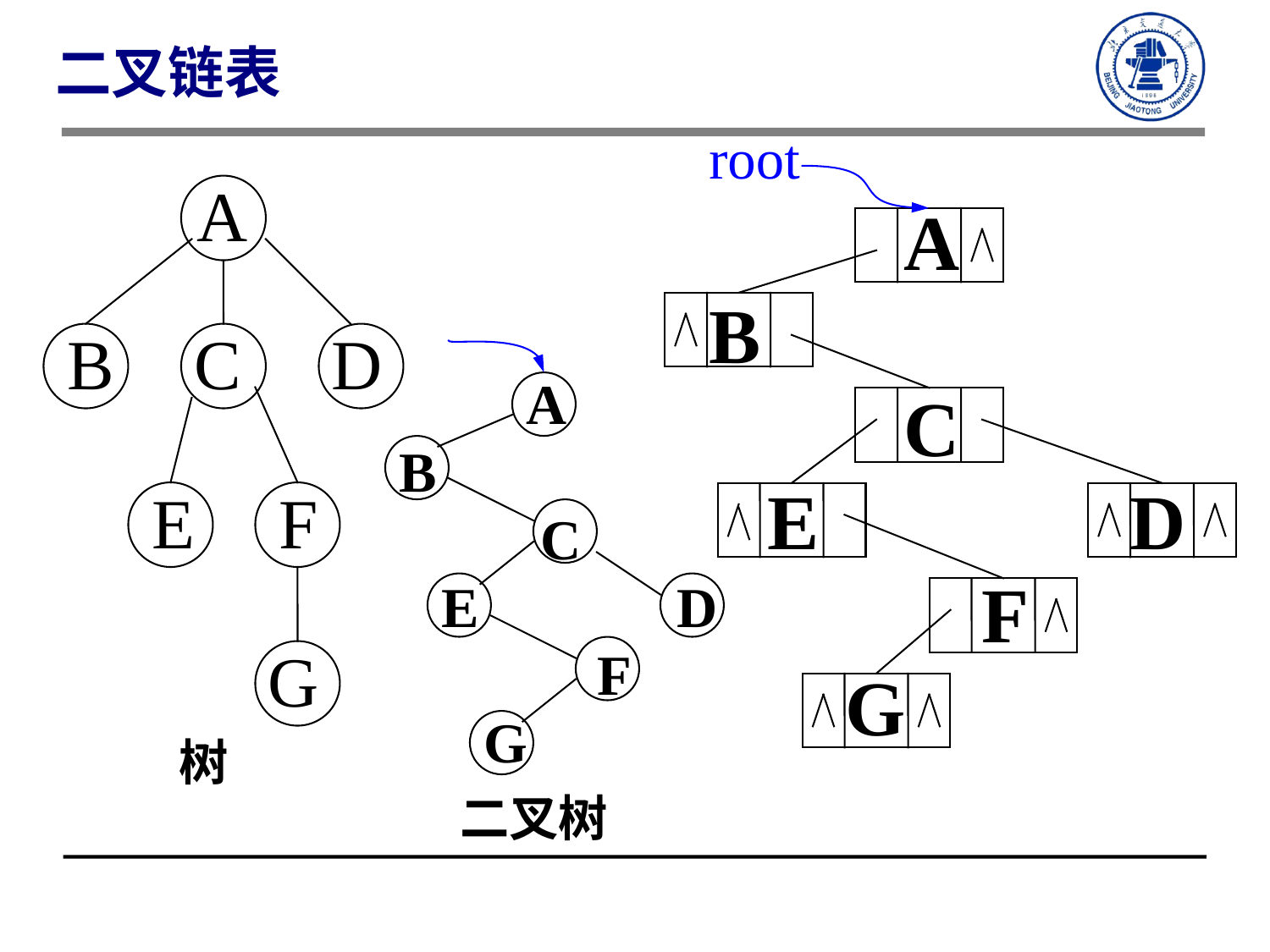

二叉链表
root

          A
B
          C
   E                D
              F
       G
A

B
C
D

         A
B
          C
   E              D
              F
      G

E
F

G

树
二叉树